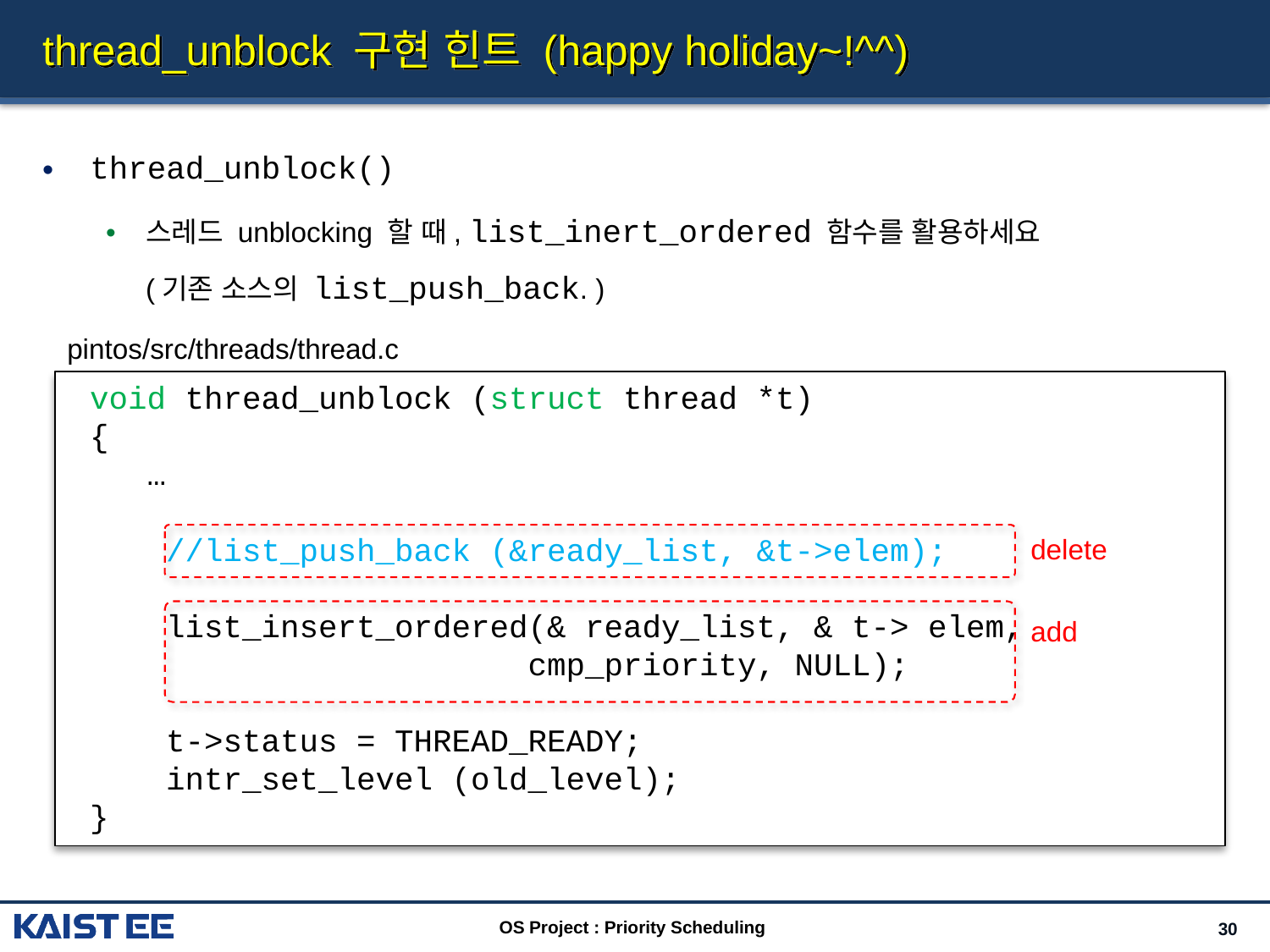

# thread_unblock 구현 힌트 (happy holiday~!^^)
thread_unblock()
스레드 unblocking 할 때, list_inert_ordered 함수를 활용하세요
(기존 소스의 list_push_back. )

pintos/src/threads/thread.c
void thread_unblock (struct thread *t)
{
   …

    //list_push_back (&ready_list, &t->elem);

    list_insert_ordered(& ready_list, & t-> elem,
                       cmp_priority, NULL);

    t->status = THREAD_READY;
    intr_set_level (old_level);
}

delete

add
OS Project : Priority Scheduling
30